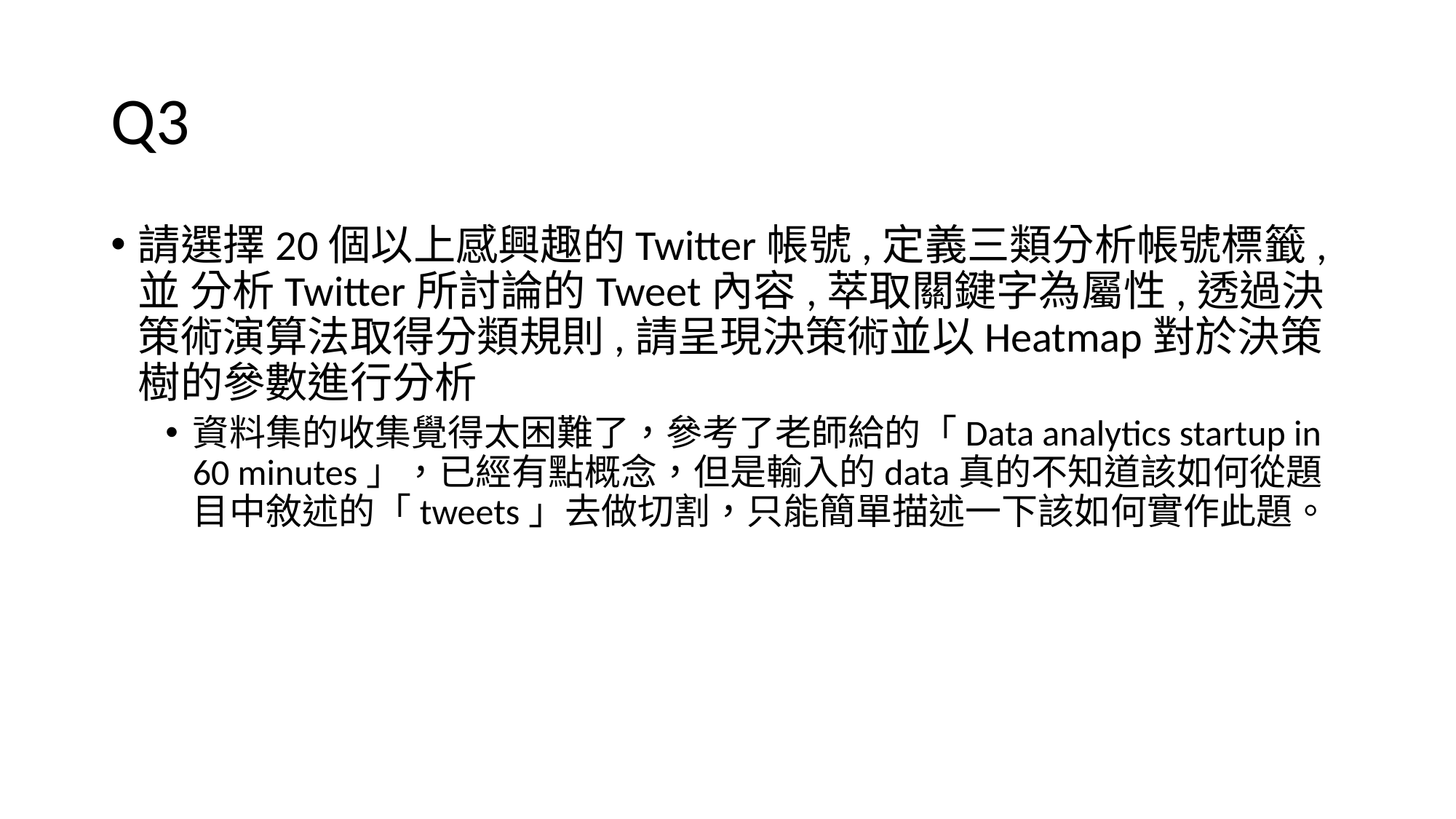

# Q3
請選擇20個以上感興趣的Twitter帳號,定義三類分析帳號標籤,並 分析Twitter所討論的Tweet內容,萃取關鍵字為屬性,透過決策術演算法取得分類規則,請呈現決策術並以Heatmap對於決策樹的參數進行分析
資料集的收集覺得太困難了，參考了老師給的「Data analytics startup in 60 minutes」，已經有點概念，但是輸入的data真的不知道該如何從題目中敘述的「tweets」去做切割，只能簡單描述一下該如何實作此題。